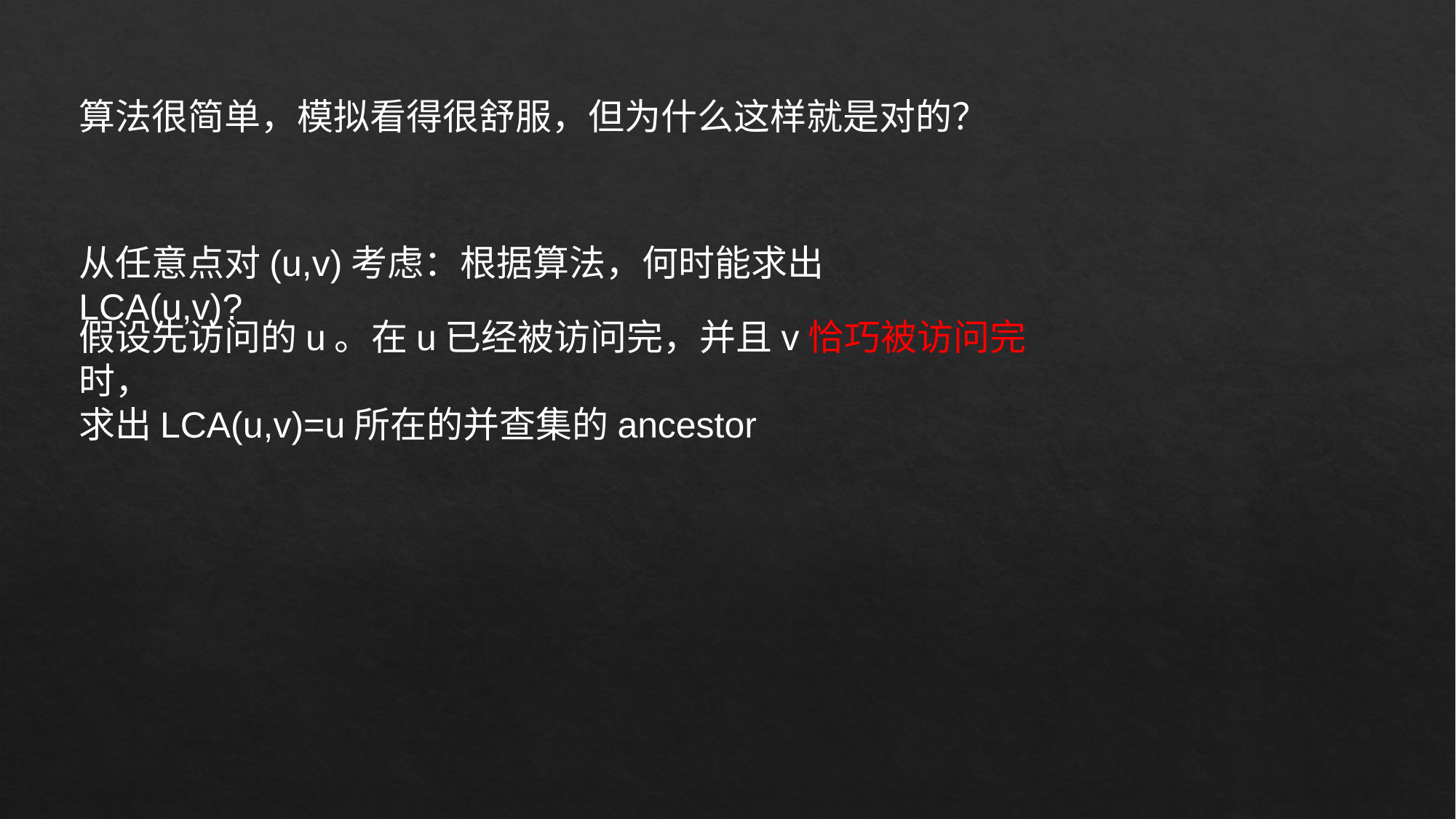

算法很简单，模拟看得很舒服，但为什么这样就是对的？
从任意点对(u,v)考虑：根据算法，何时能求出LCA(u,v)?
假设先访问的u。在u已经被访问完，并且v恰巧被访问完时，
求出LCA(u,v)=u所在的并查集的ancestor